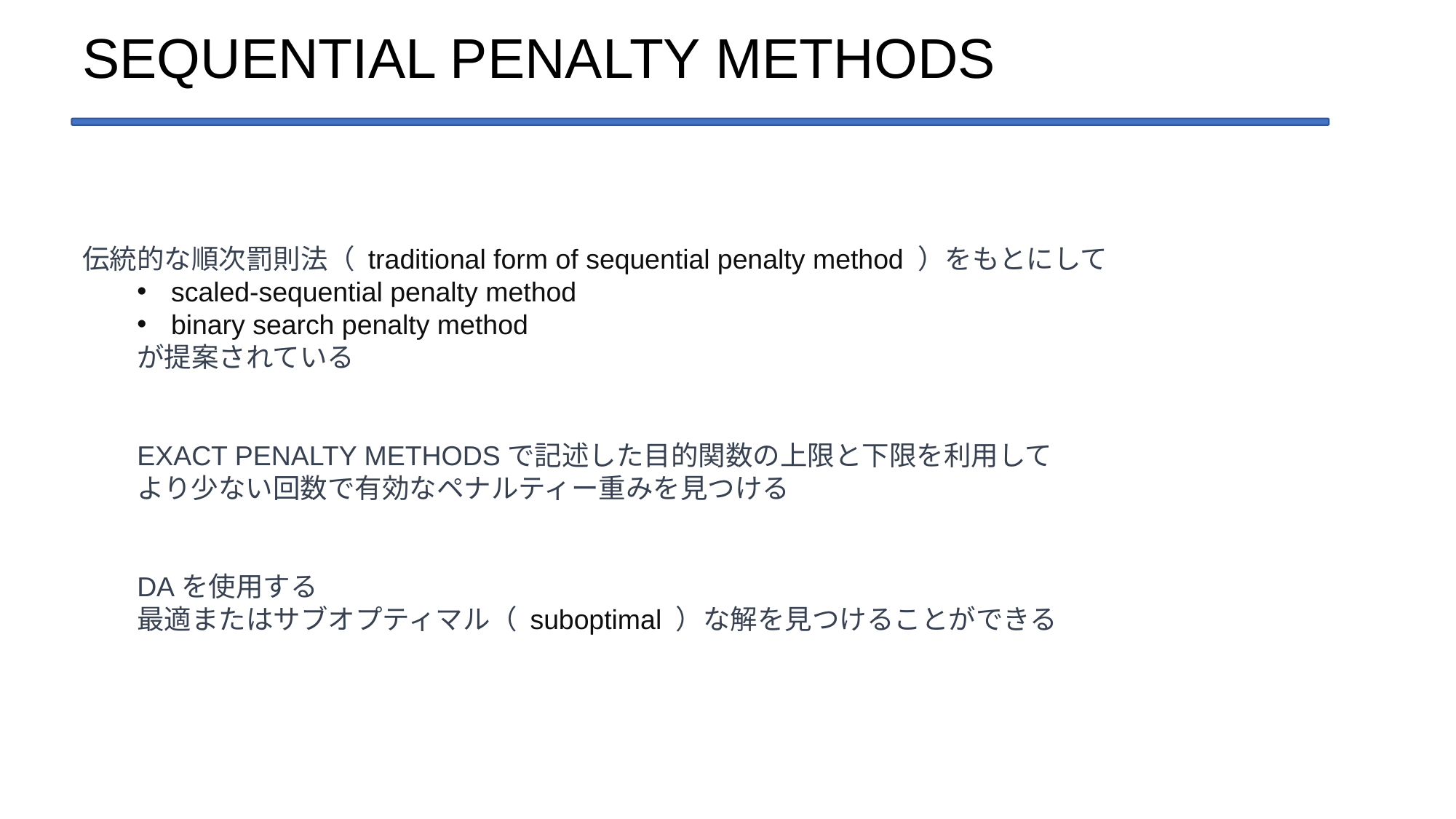

# SEQUENTIAL PENALTY METHODS

伝統的な順次罰則法（ traditional form of sequential penalty method ）をもとにして
scaled-sequential penalty method
binary search penalty method
が提案されている

EXACT PENALTY METHODSで記述した目的関数の上限と下限を利用して
より少ない回数で有効なペナルティー重みを見つける

DAを使用する
最適またはサブオプティマル（ suboptimal ）な解を見つけることができる